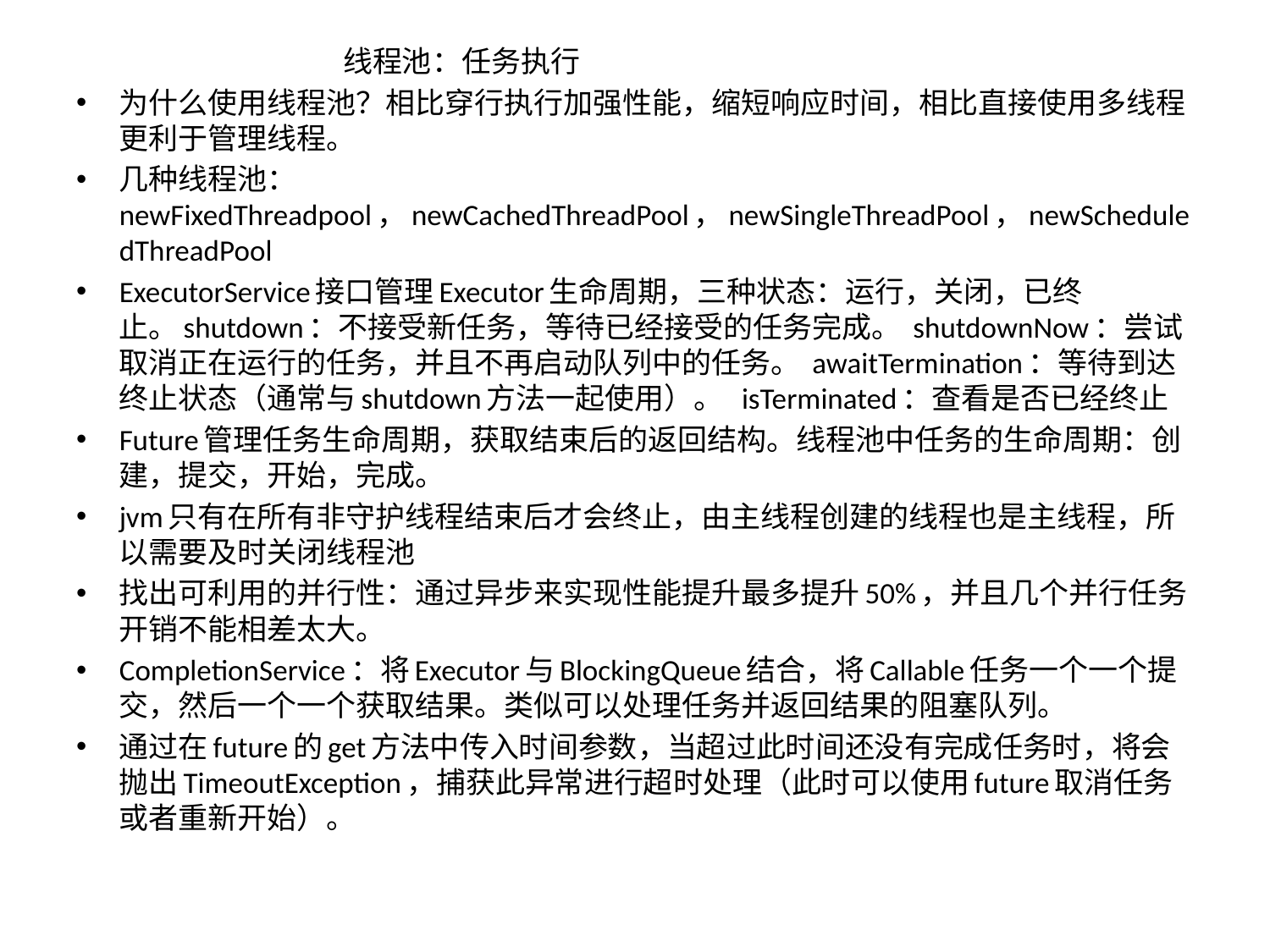

线程池：任务执行
为什么使用线程池？相比穿行执行加强性能，缩短响应时间，相比直接使用多线程更利于管理线程。
几种线程池：newFixedThreadpool，newCachedThreadPool，newSingleThreadPool，newScheduledThreadPool
ExecutorService接口管理Executor生命周期，三种状态：运行，关闭，已终止。shutdown：不接受新任务，等待已经接受的任务完成。 shutdownNow：尝试取消正在运行的任务，并且不再启动队列中的任务。 awaitTermination：等待到达终止状态（通常与shutdown方法一起使用）。  isTerminated：查看是否已经终止
Future管理任务生命周期，获取结束后的返回结构。线程池中任务的生命周期：创建，提交，开始，完成。
jvm只有在所有非守护线程结束后才会终止，由主线程创建的线程也是主线程，所以需要及时关闭线程池
找出可利用的并行性：通过异步来实现性能提升最多提升50%，并且几个并行任务开销不能相差太大。
CompletionService：将Executor与BlockingQueue结合，将Callable任务一个一个提交，然后一个一个获取结果。类似可以处理任务并返回结果的阻塞队列。
通过在future的get方法中传入时间参数，当超过此时间还没有完成任务时，将会抛出TimeoutException，捕获此异常进行超时处理（此时可以使用future取消任务或者重新开始）。